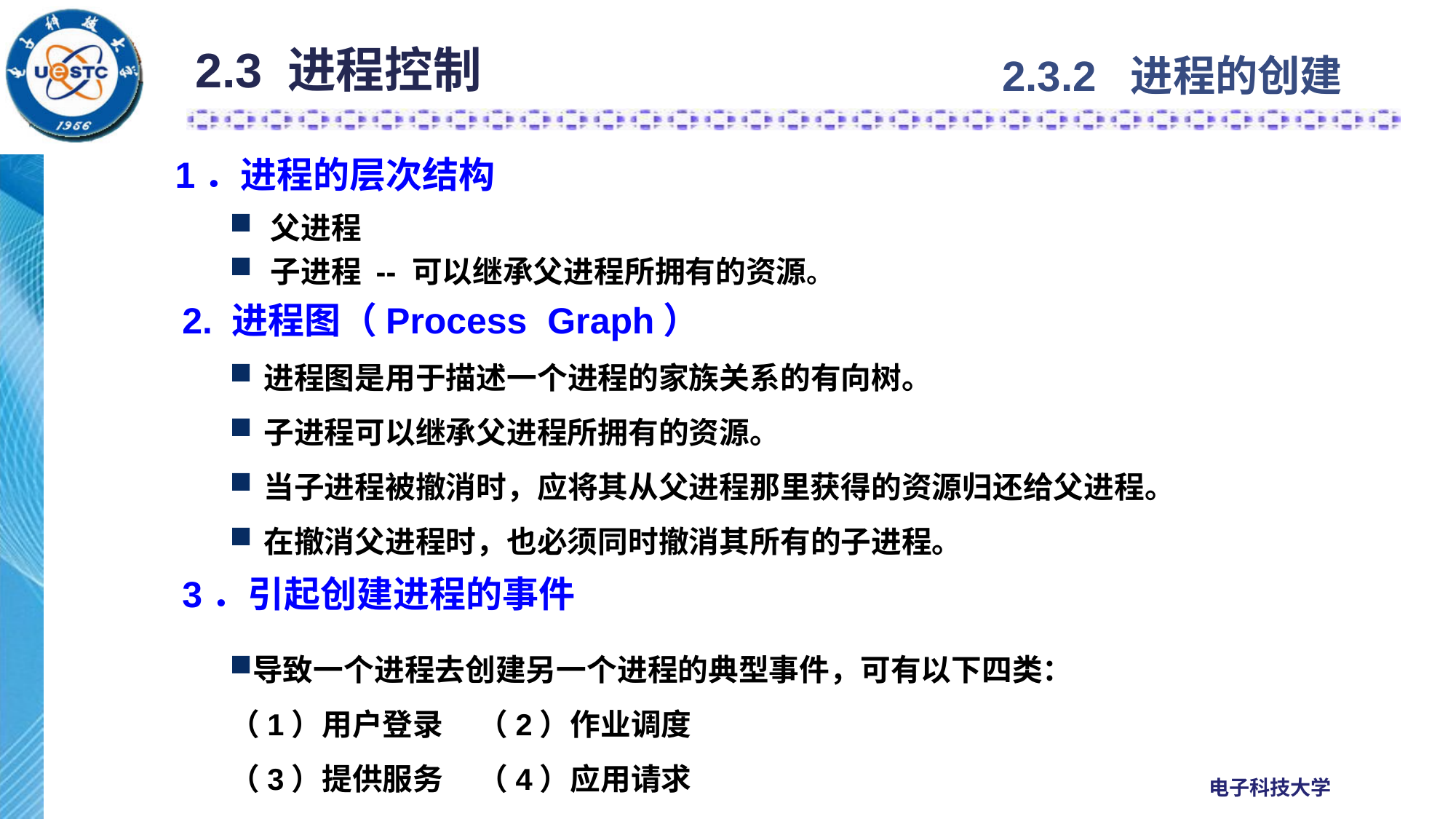

2.3 进程控制
2.3.2  进程的创建
1．进程的层次结构

父进程
子进程 -- 可以继承父进程所拥有的资源。
2. 进程图（Process  Graph）
进程图是用于描述一个进程的家族关系的有向树。
子进程可以继承父进程所拥有的资源。
当子进程被撤消时，应将其从父进程那里获得的资源归还给父进程。
在撤消父进程时，也必须同时撤消其所有的子进程。
3．引起创建进程的事件
导致一个进程去创建另一个进程的典型事件，可有以下四类：
（1）用户登录     （2）作业调度
（3）提供服务     （4）应用请求